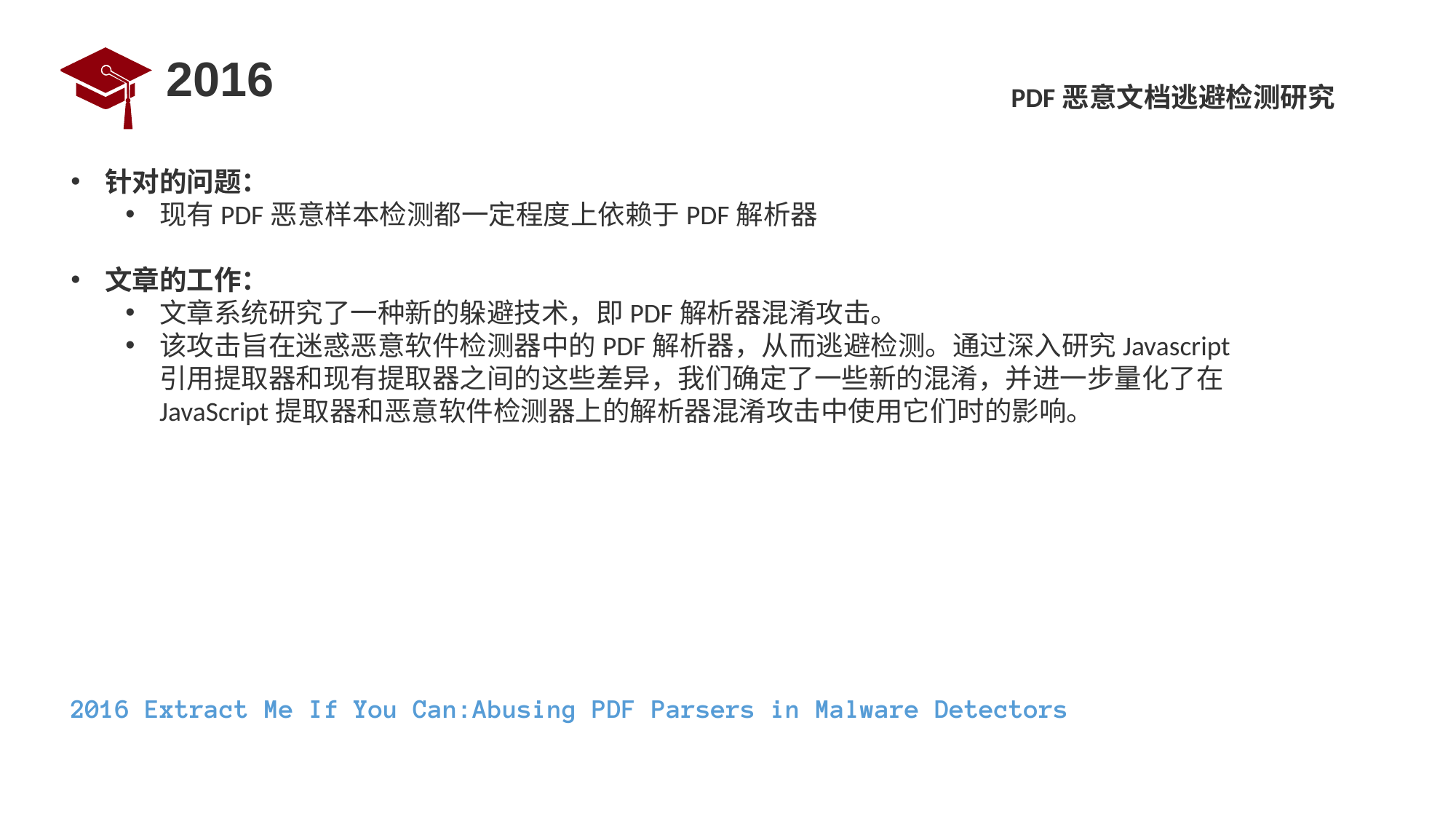

# 2016
PDF恶意文档逃避检测研究
针对的问题：
现有PDF恶意样本检测都一定程度上依赖于PDF解析器

文章的工作：
文章系统研究了一种新的躲避技术，即PDF解析器混淆攻击。
该攻击旨在迷惑恶意软件检测器中的PDF解析器，从而逃避检测。通过深入研究Javascript引用提取器和现有提取器之间的这些差异，我们确定了一些新的混淆，并进一步量化了在JavaScript提取器和恶意软件检测器上的解析器混淆攻击中使用它们时的影响。
2016 Extract Me If You Can:Abusing PDF Parsers in Malware Detectors